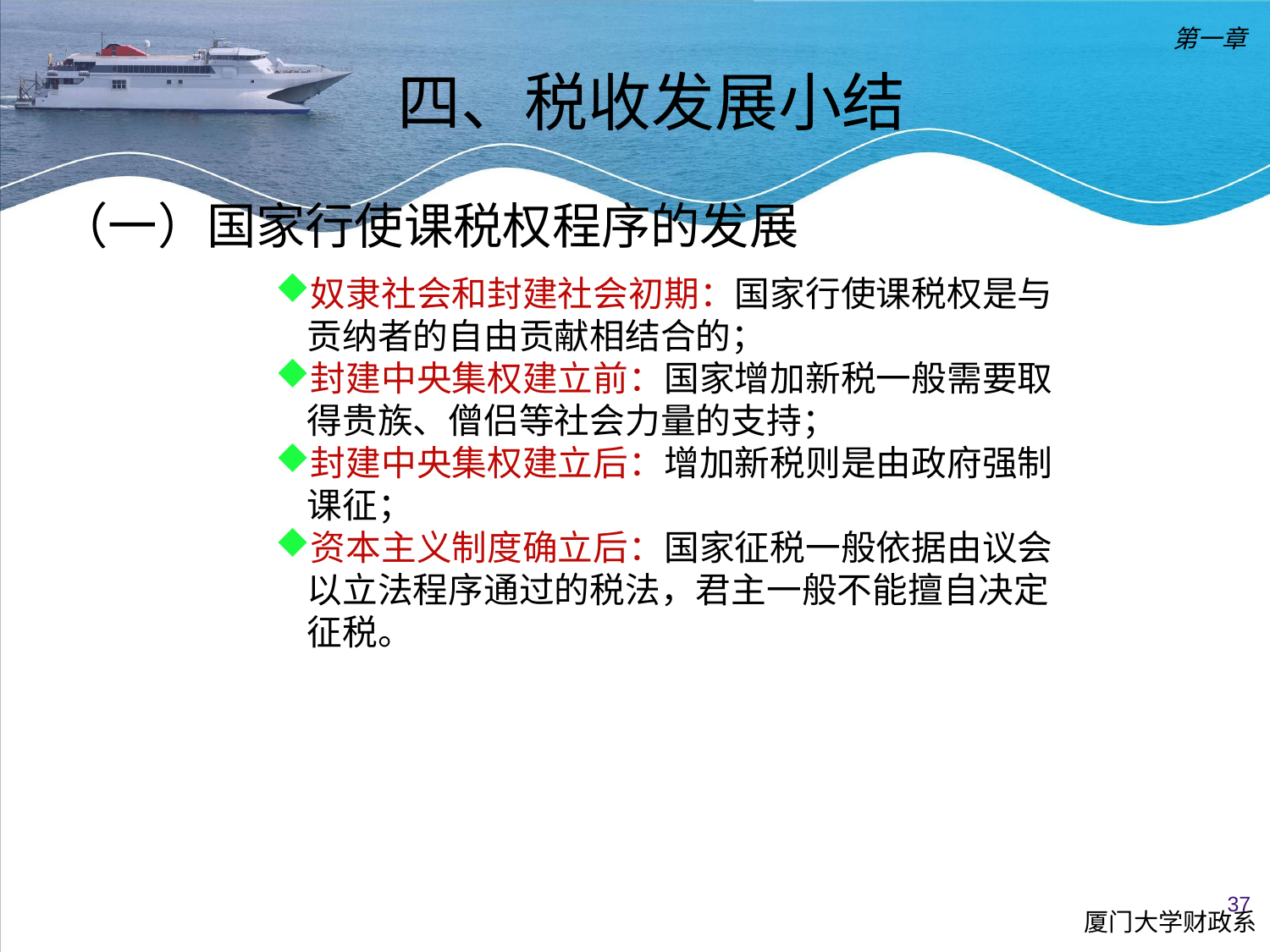

第一章
四、税收发展小结
（一）国家行使课税权程序的发展
奴隶社会和封建社会初期：国家行使课税权是与贡纳者的自由贡献相结合的；
封建中央集权建立前：国家增加新税一般需要取得贵族、僧侣等社会力量的支持；
封建中央集权建立后：增加新税则是由政府强制课征；
资本主义制度确立后：国家征税一般依据由议会以立法程序通过的税法，君主一般不能擅自决定征税。
37
厦门大学财政系